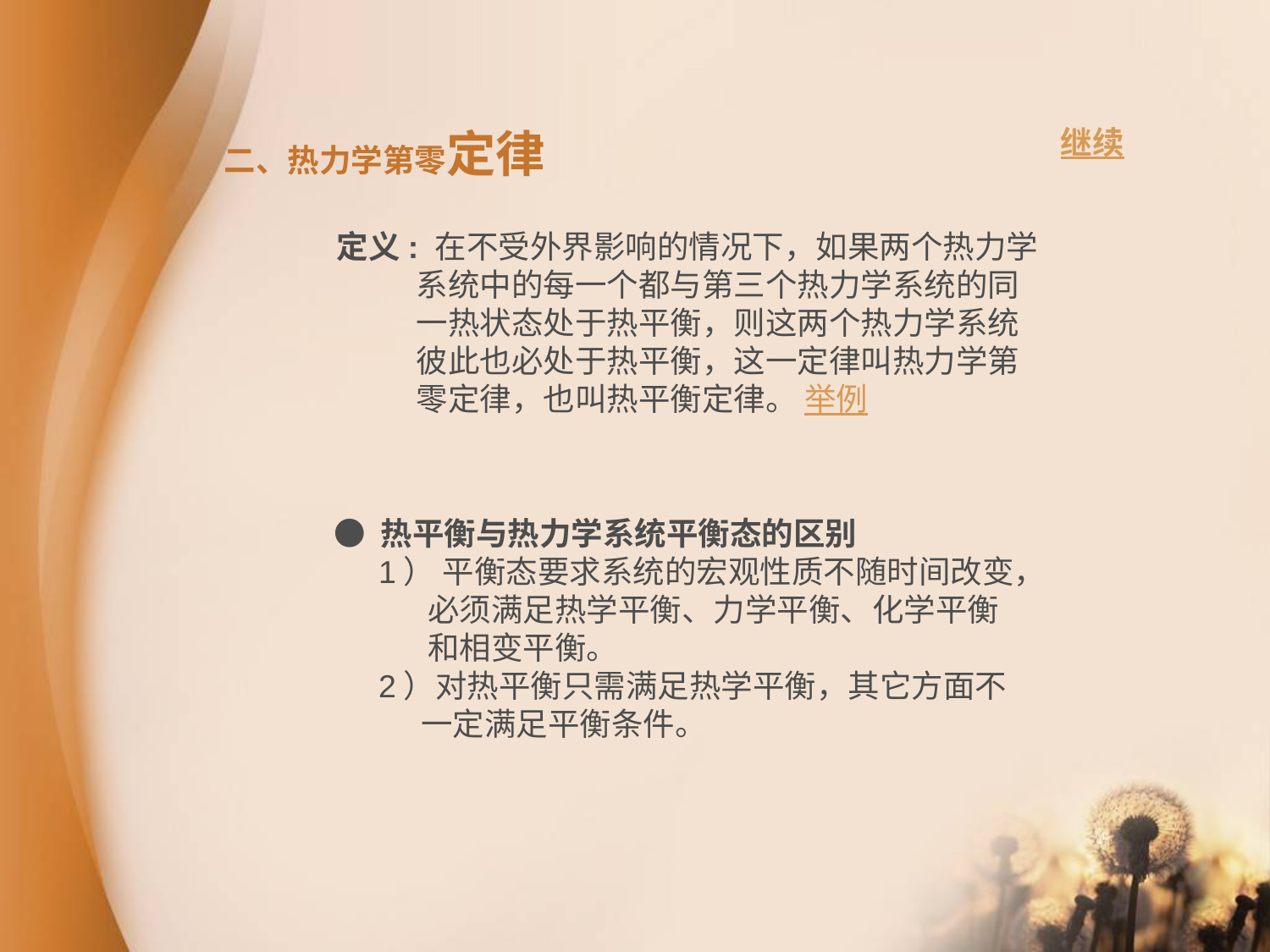

二、热力学第零定律
继续
定义: 在不受外界影响的情况下，如果两个热力学
          系统中的每一个都与第三个热力学系统的同
          一热状态处于热平衡，则这两个热力学系统
          彼此也必处于热平衡，这一定律叫热力学第
          零定律，也叫热平衡定律。 举例
● 热平衡与热力学系统平衡态的区别
     1） 平衡态要求系统的宏观性质不随时间改变，
            必须满足热学平衡、力学平衡、化学平衡
            和相变平衡。
     2）对热平衡只需满足热学平衡，其它方面不
           一定满足平衡条件。